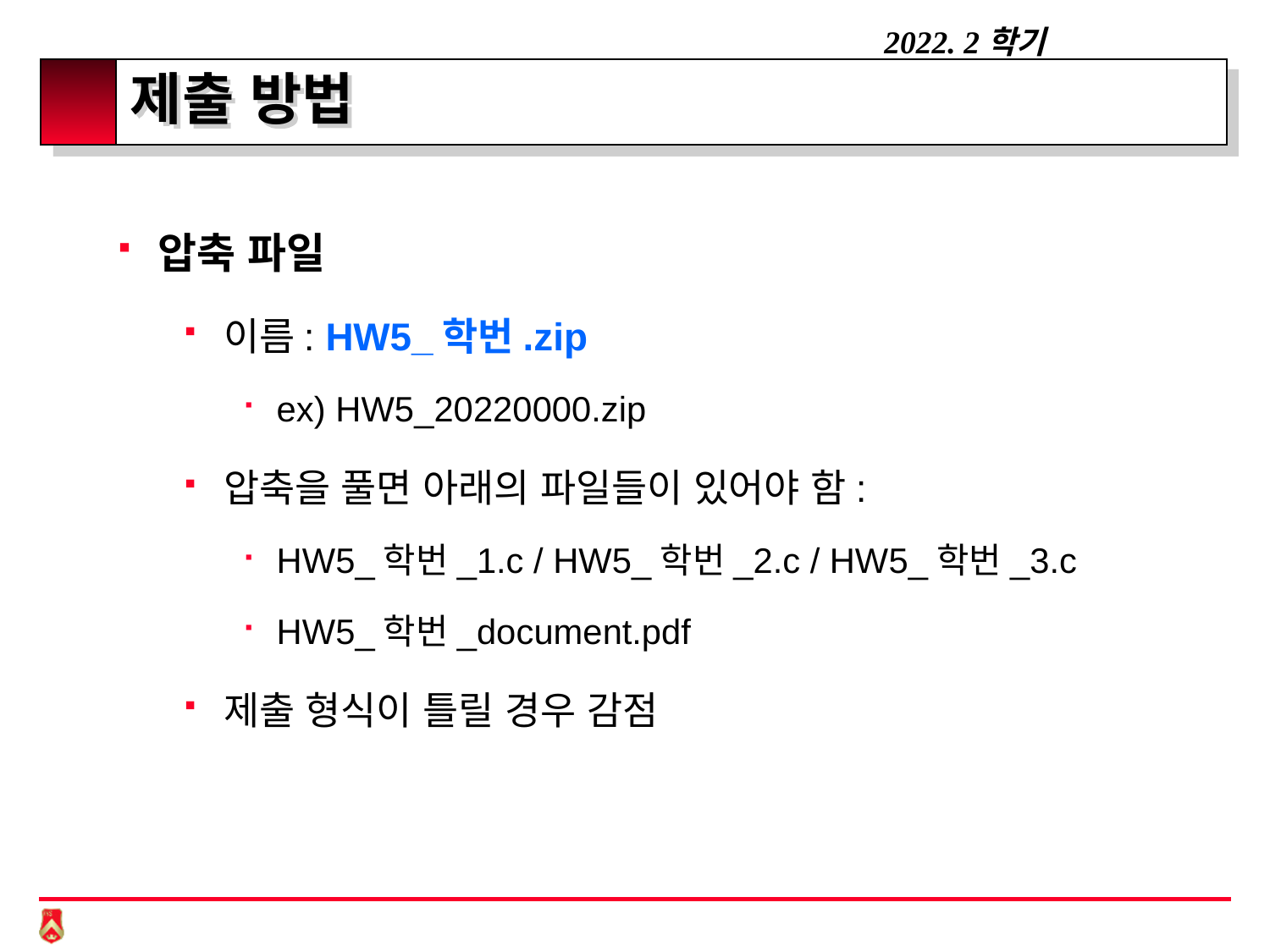

# 제출 방법

압축 파일
이름: HW5_학번.zip
ex) HW5_20220000.zip
압축을 풀면 아래의 파일들이 있어야 함:
HW5_학번_1.c / HW5_학번_2.c / HW5_학번_3.c
HW5_학번_document.pdf
제출 형식이 틀릴 경우 감점